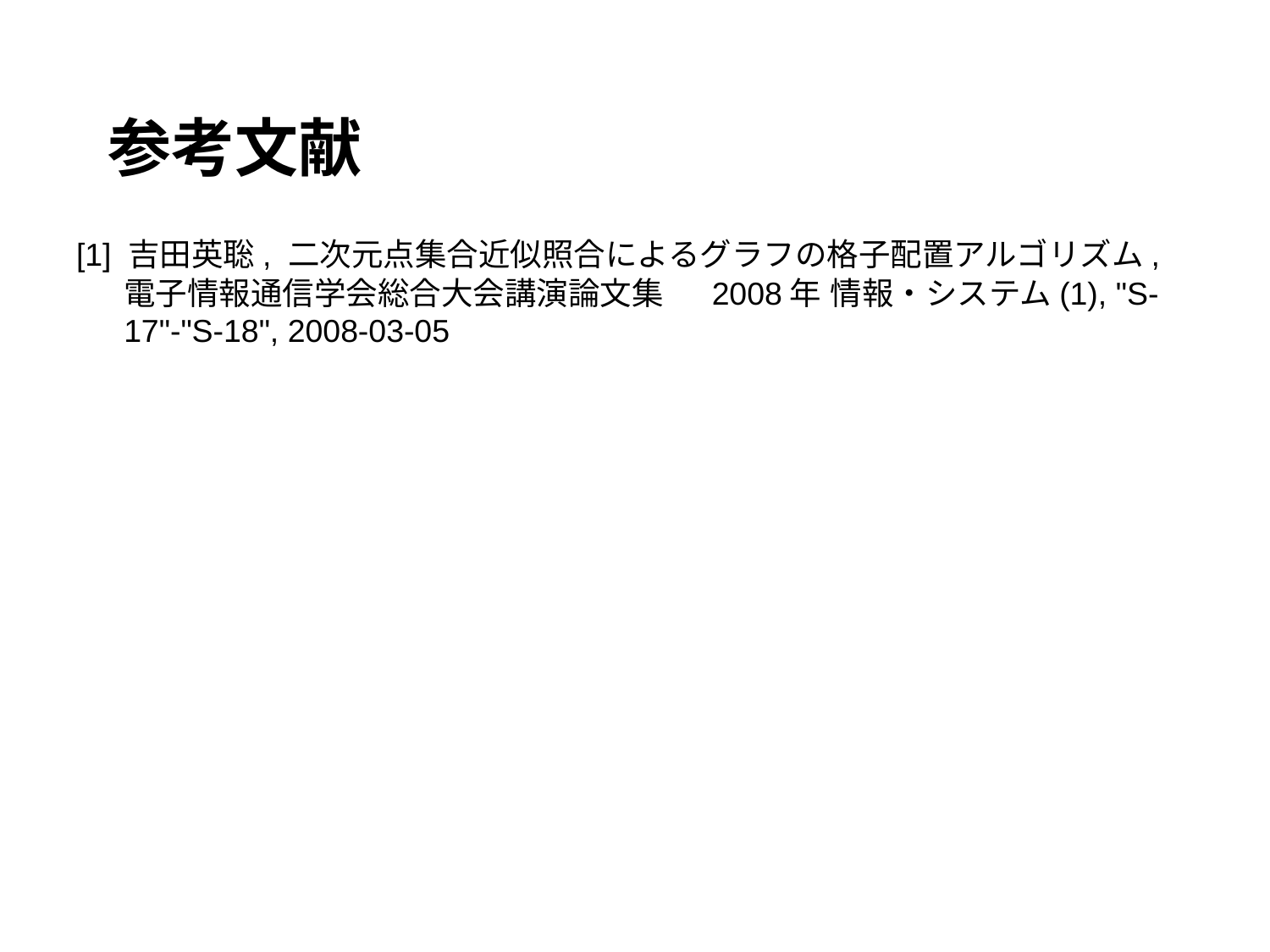

# 参考文献
[1] 吉田英聡, 二次元点集合近似照合によるグラフの格子配置アルゴリズム, 電子情報通信学会総合大会講演論文集　 2008年 情報・システム(1), "S-17"-"S-18", 2008-03-05